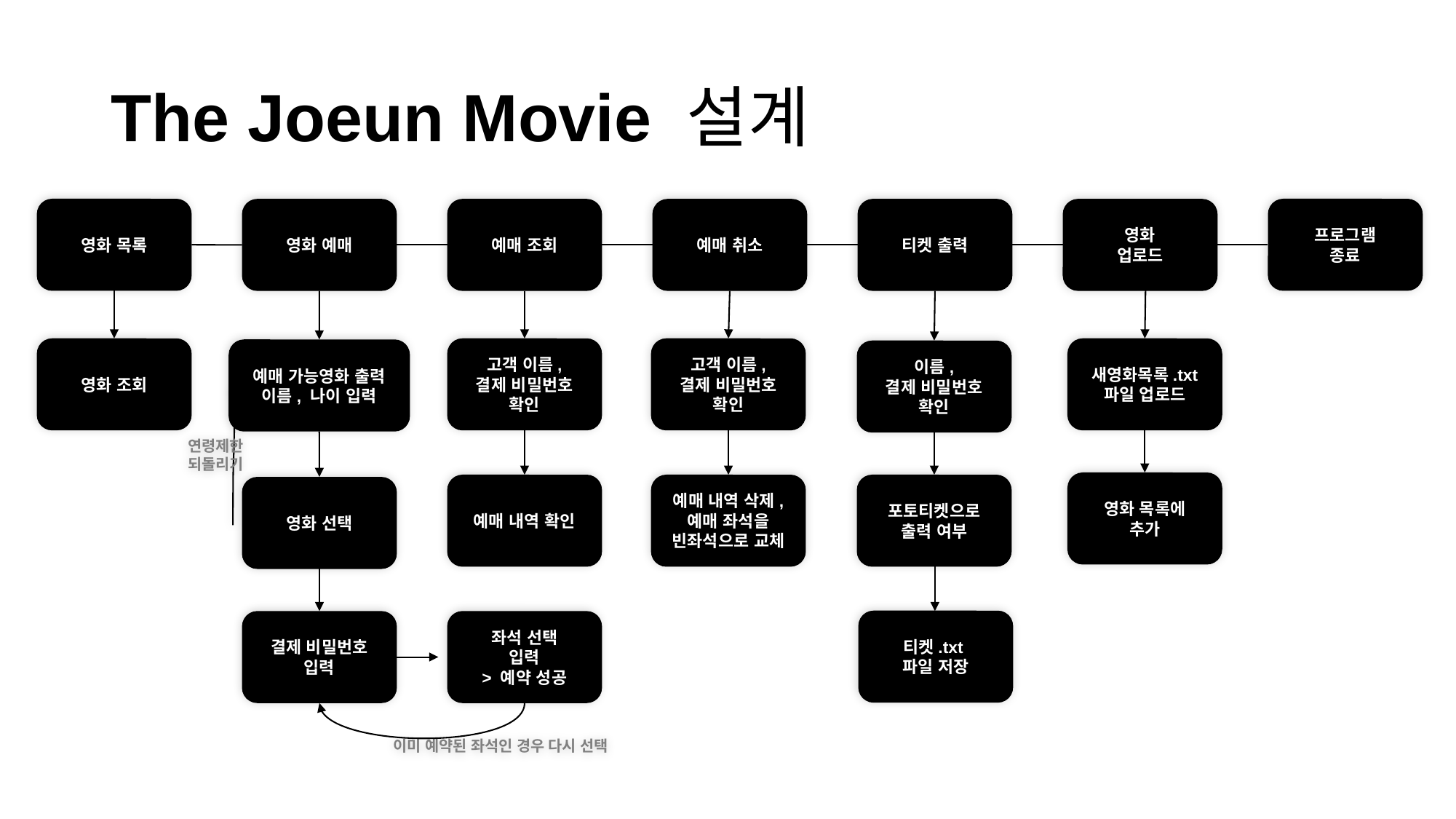

# The Joeun Movie 설계
영화 목록
프로그램
종료
영화 예매
예매 조회
예매 취소
티켓 출력
영화
업로드
영화 조회
고객 이름,
결제 비밀번호
확인
고객 이름,
결제 비밀번호
확인
새영화목록.txt
파일 업로드
예매 가능영화 출력
이름, 나이 입력
이름,
결제 비밀번호
확인
연령제한
되돌리기
영화 목록에
추가
예매 내역 확인
예매 내역 삭제,
예매 좌석을
빈좌석으로 교체
포토티켓으로
출력 여부
영화 선택
티켓.txt
파일 저장
좌석 선택
입력
> 예약 성공
결제 비밀번호
입력
이미 예약된 좌석인 경우 다시 선택